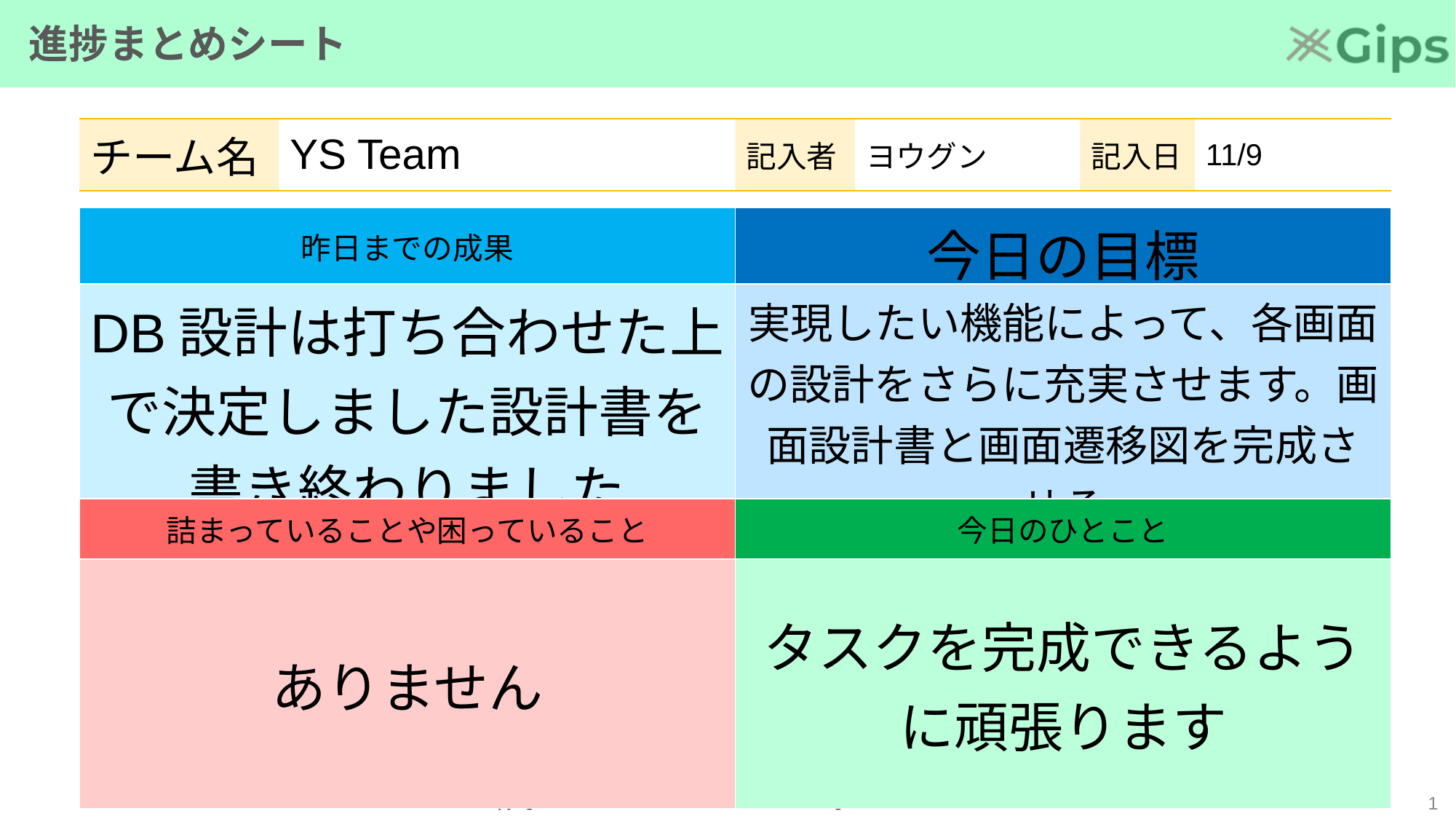

# 進捗まとめシート
| チーム名 | YS Team | 記入者 | ヨウグン | 記入日 | 11/9 |
| --- | --- | --- | --- | --- | --- |
| 昨日までの成果 | 今日の目標 |
| --- | --- |
| DB設計は打ち合わせた上で決定しました設計書を書き終わりました | 実現したい機能によって、各画面の設計をさらに充実させます。画面設計書と画面遷移図を完成させる |
| 詰まっていることや困っていること | 今日のひとこと |
| ありません | タスクを完成できるように頑張ります |
1